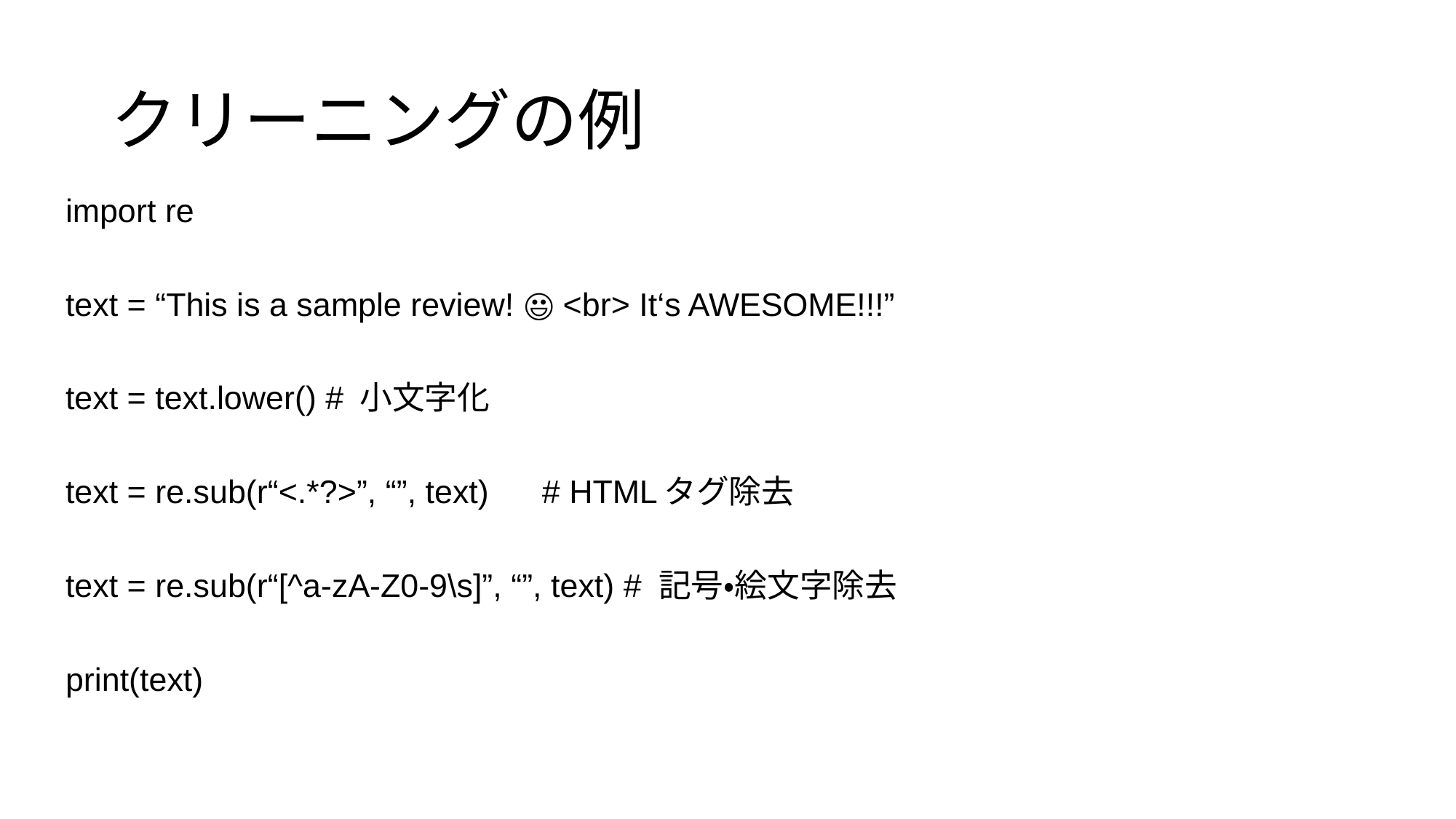

# クリーニングの例
import re

text = “This is a sample review! 😃 <br> It‘s AWESOME!!!”

text = text.lower() # 小文字化

text = re.sub(r“<.*?>”, “”, text)　 # HTMLタグ除去

text = re.sub(r“[^a-zA-Z0-9\s]”, “”, text) # 記号・絵文字除去

print(text)